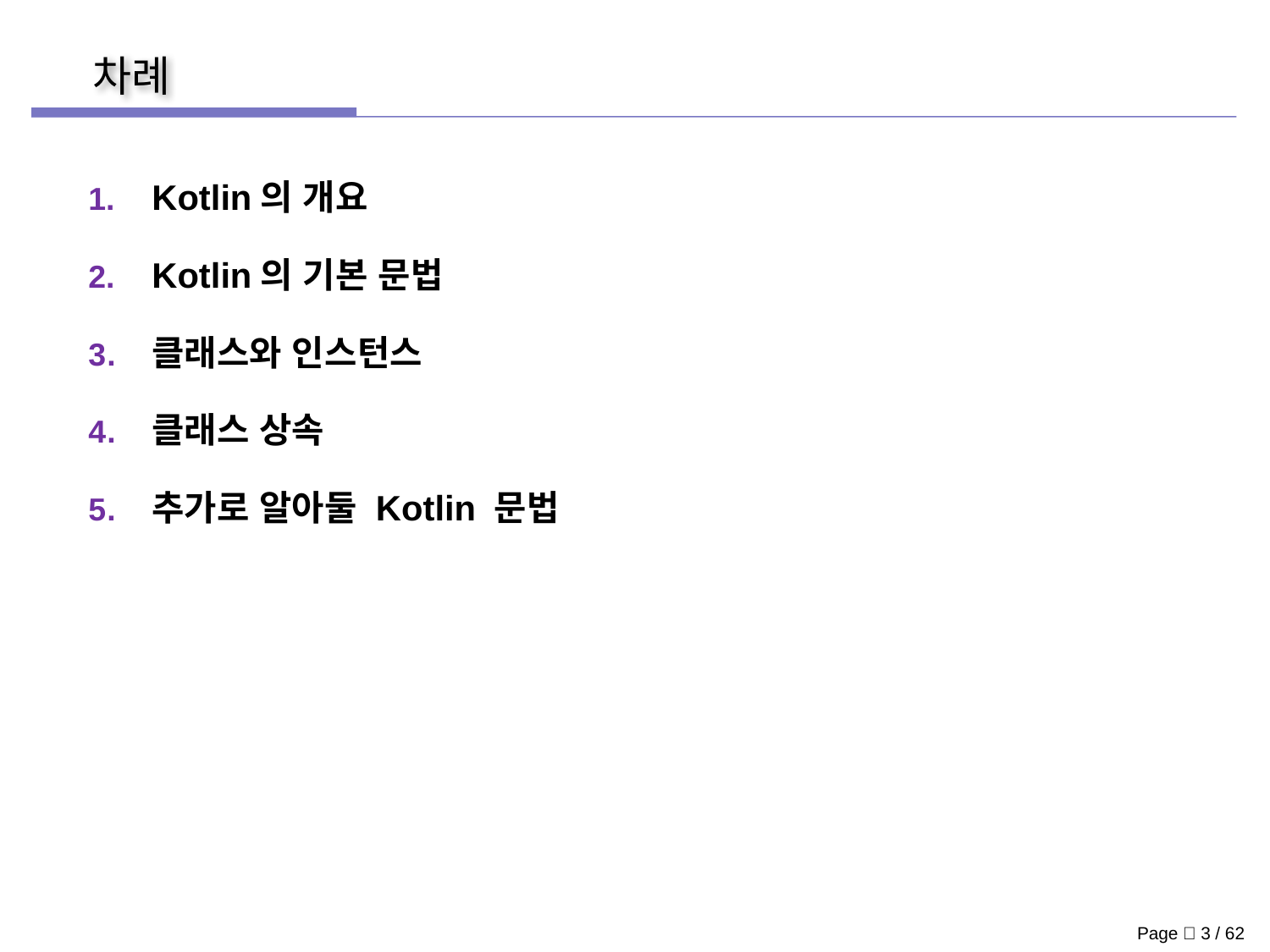

Kotlin의 개요
Kotlin의 기본 문법
클래스와 인스턴스
클래스 상속
추가로 알아둘 Kotlin 문법